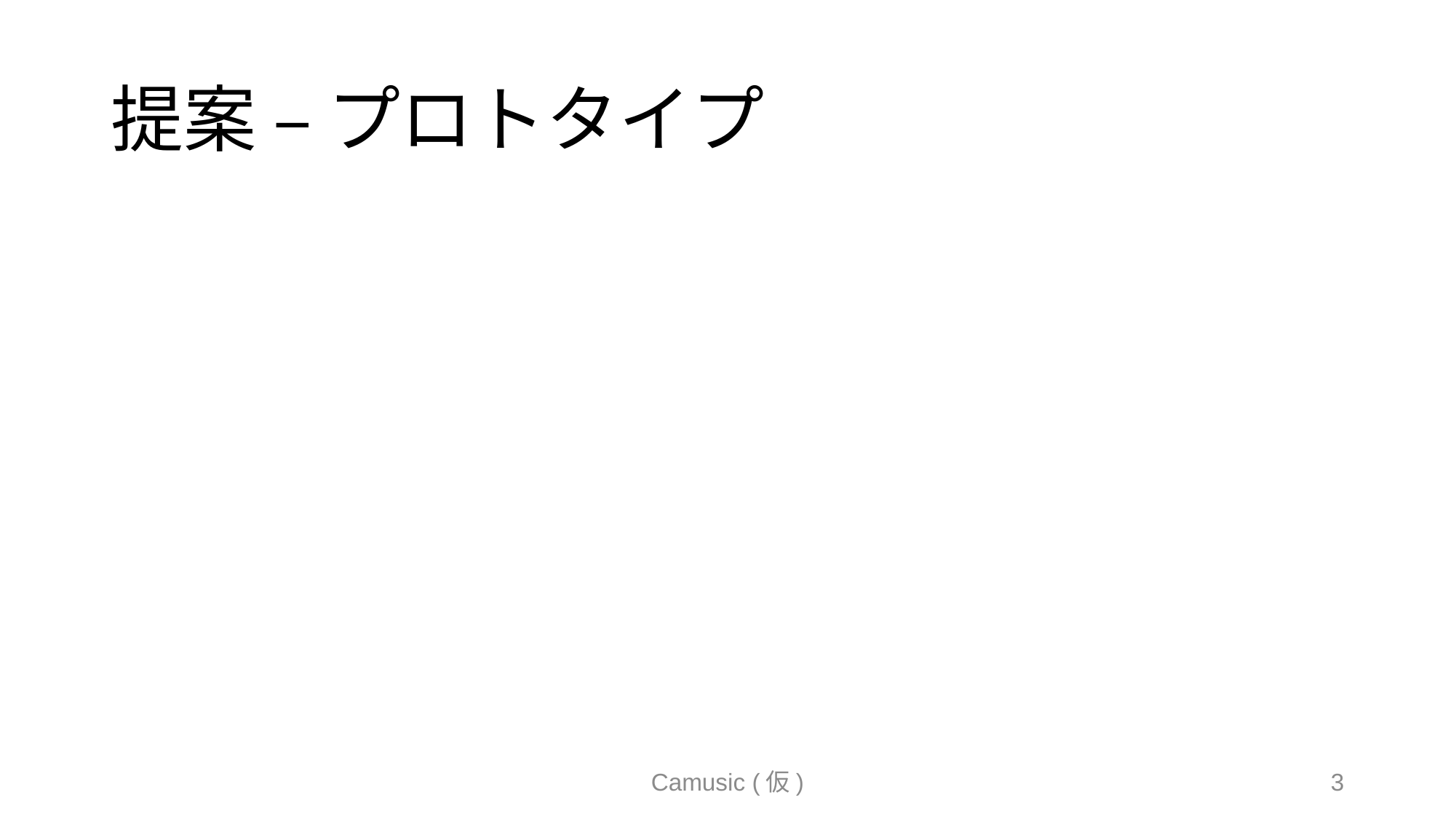

# 提案 – プロトタイプ

Camusic (仮)
3